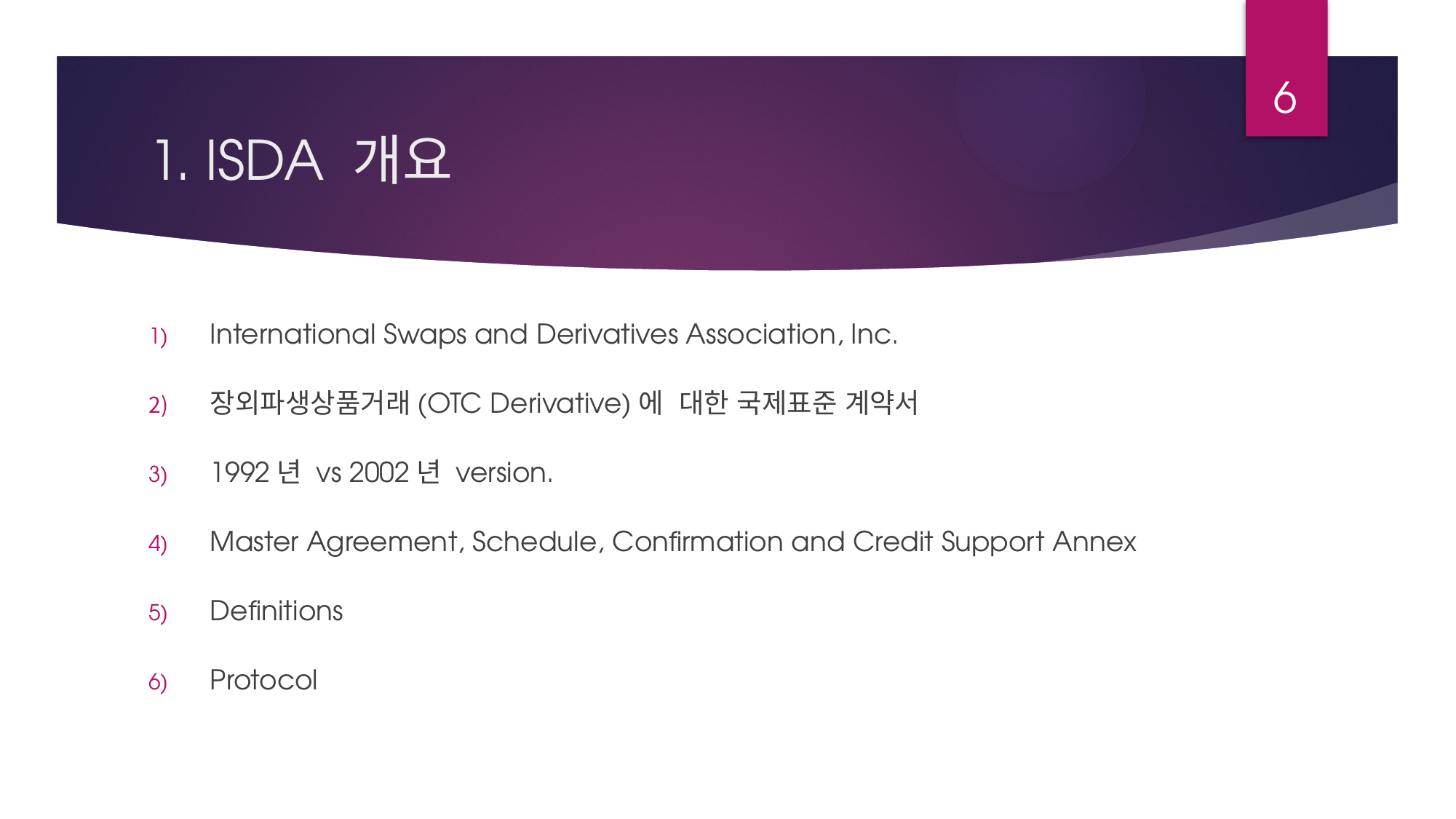

6
# 1. ISDA 개요
International Swaps and Derivatives Association, Inc.
장외파생상품거래(OTC Derivative)에  대한 국제표준 계약서
1992년 vs 2002년 version.
Master Agreement, Schedule, Confirmation and Credit Support Annex
Definitions
Protocol